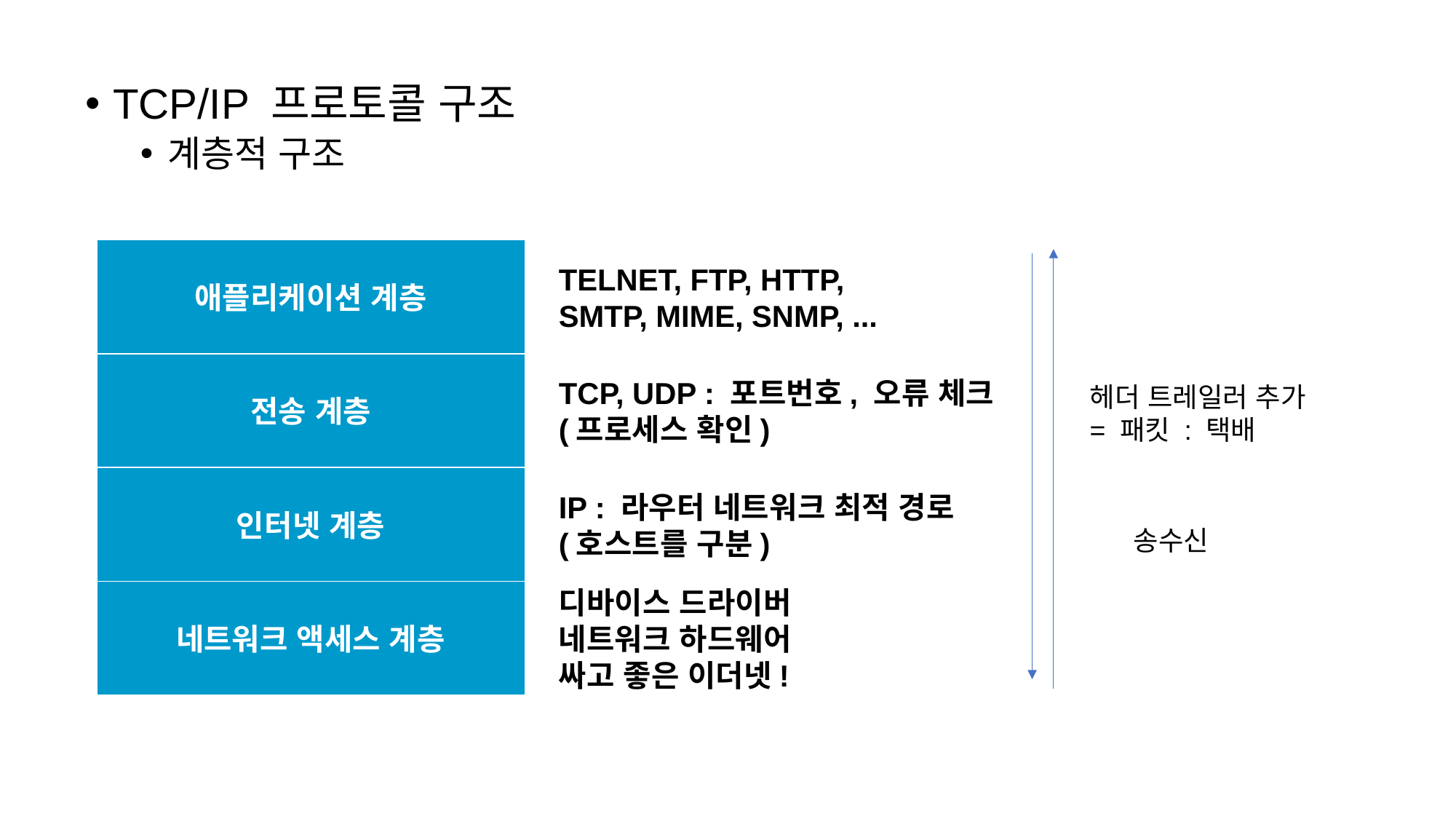

TCP/IP 프로토콜 구조
계층적 구조
애플리케이션 계층
TELNET, FTP, HTTP,
SMTP, MIME, SNMP, ...
전송 계층
TCP, UDP : 포트번호, 오류 체크
(프로세스 확인)
인터넷 계층
IP : 라우터 네트워크 최적 경로
(호스트를 구분)
네트워크 액세스 계층
디바이스 드라이버
네트워크 하드웨어
싸고 좋은 이더넷!
헤더 트레일러 추가
= 패킷 : 택배

송수신